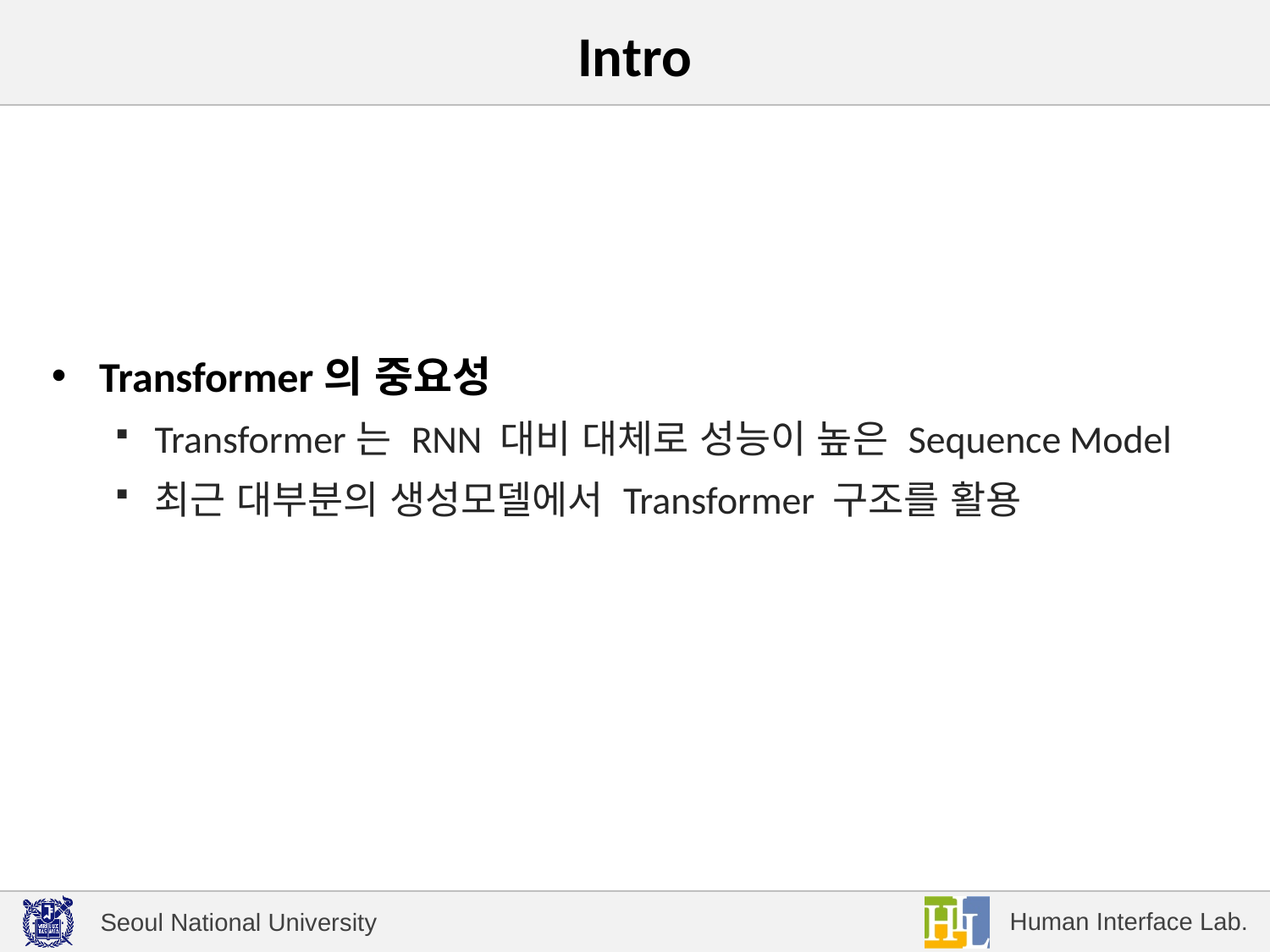

# Intro
Transformer의 중요성
Transformer는 RNN 대비 대체로 성능이 높은 Sequence Model
최근 대부분의 생성모델에서 Transformer 구조를 활용